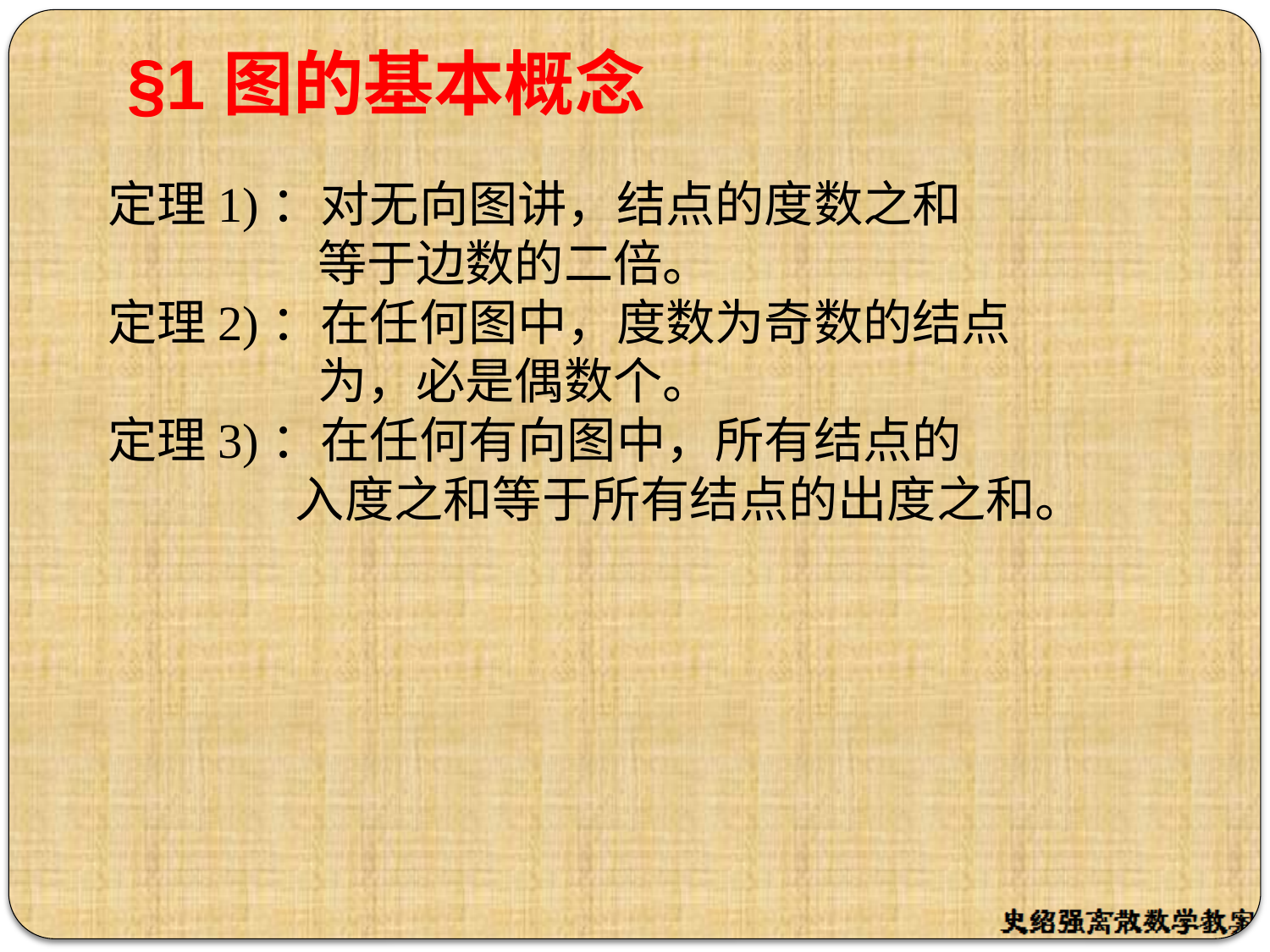

# §1图的基本概念
定理1)：对无向图讲，结点的度数之和
                  等于边数的二倍。
定理2)：在任何图中，度数为奇数的结点
                  为，必是偶数个。
定理3)：在任何有向图中，所有结点的
                入度之和等于所有结点的出度之和。